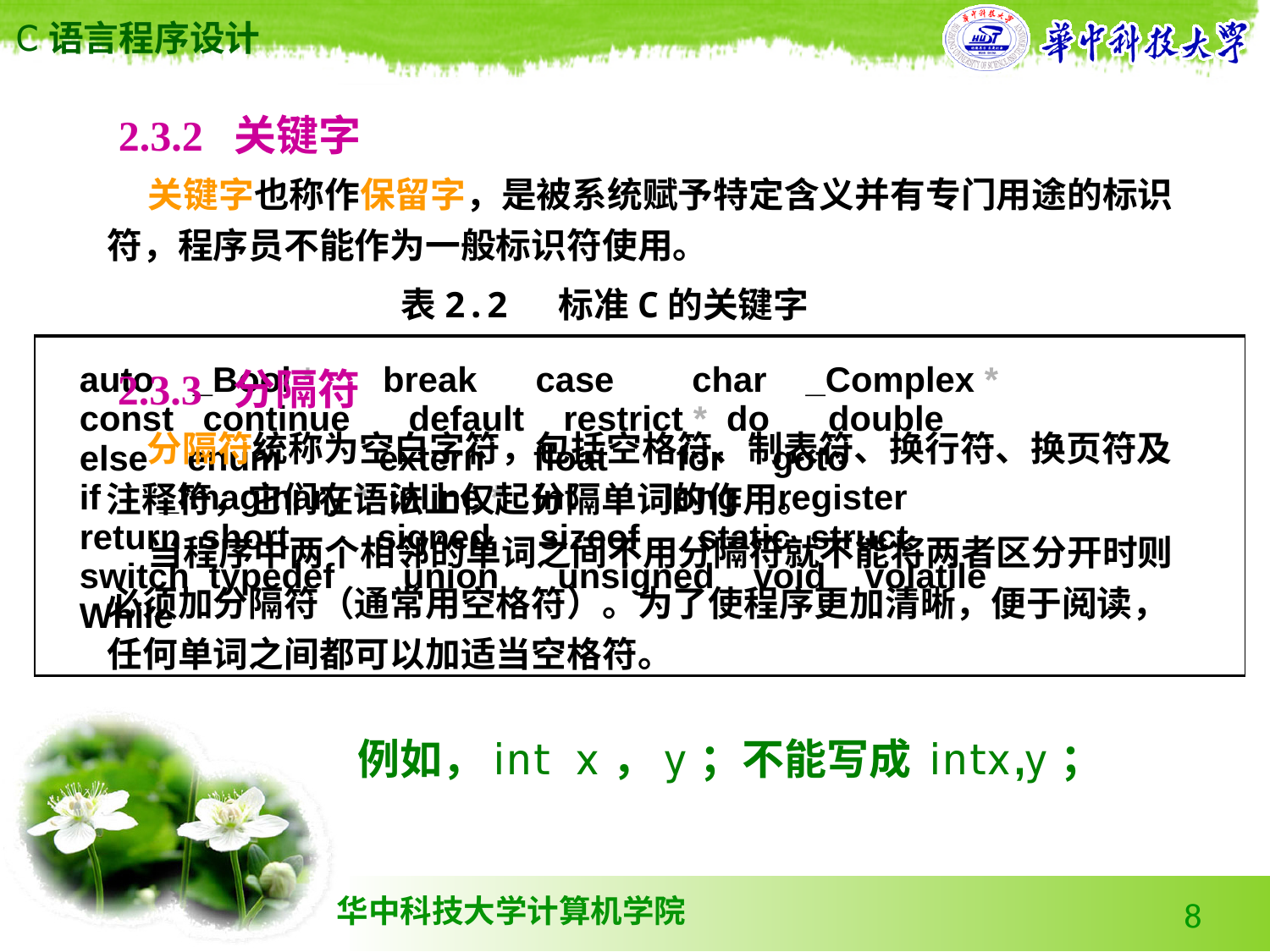

2.3.2  关键字
    关键字也称作保留字，是被系统赋予特定含义并有专门用途的标识符，程序员不能作为一般标识符使用。
表2.2  标准C的关键字
| auto \_Bool \* break case char \_Complex \* const continue default restrict \* do double else enum extern float for goto if \_Imaginary \* inline \* int long register return short signed sizeof static struct switch typedef union unsigned void volatile While |
| --- |
2.3.3  分隔符
    分隔符统称为空白字符，包括空格符、制表符、换行符、换页符及注释符，它们在语法上仅起分隔单词的作用。
    当程序中两个相邻的单词之间不用分隔符就不能将两者区分开时则必须加分隔符（通常用空格符）。为了使程序更加清晰，便于阅读，任何单词之间都可以加适当空格符。
例如，int  x，y；不能写成 intx,y；
8